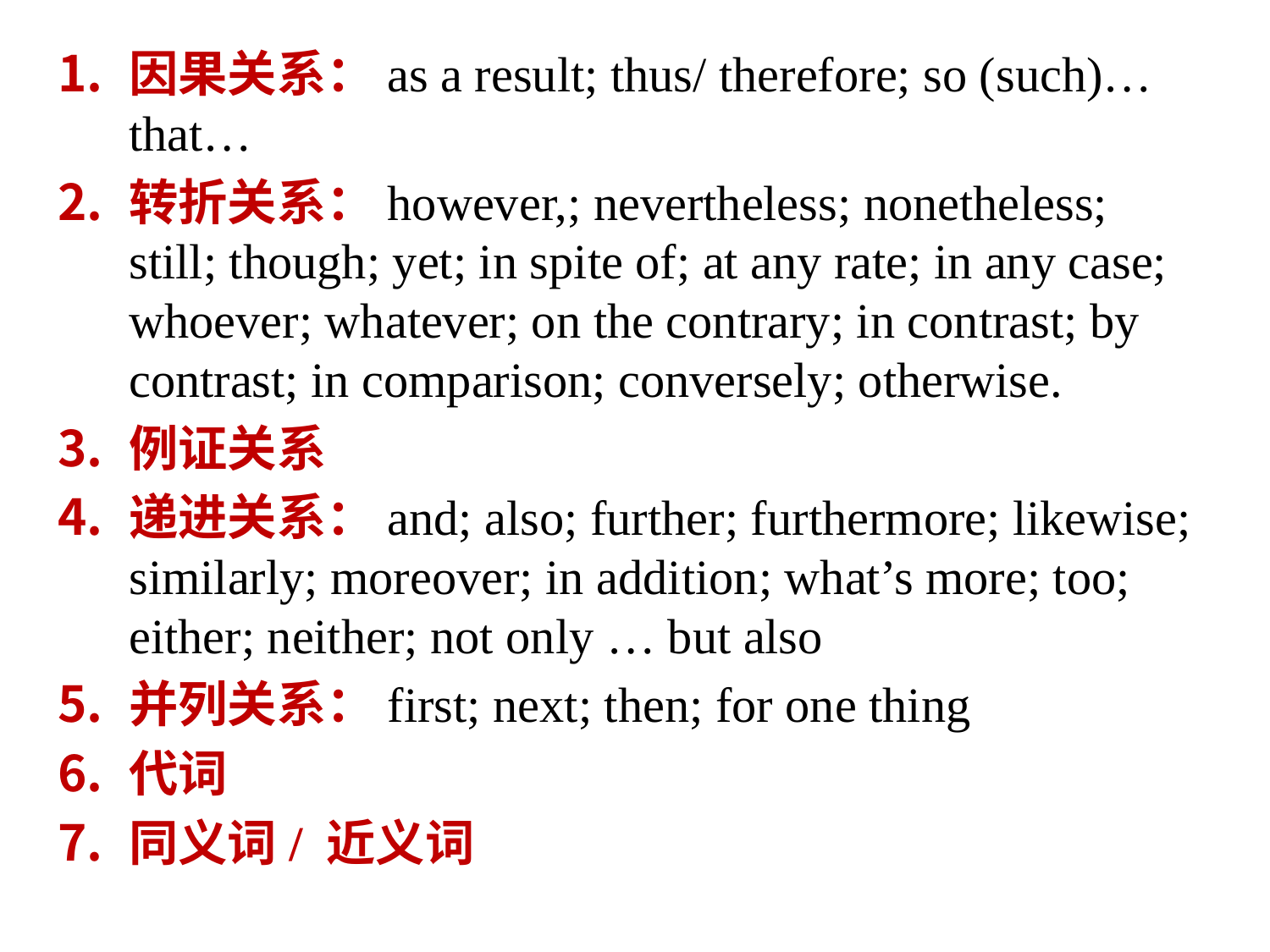

因果关系：as a result; thus/ therefore; so (such)… that…
转折关系：however,; nevertheless; nonetheless; still; though; yet; in spite of; at any rate; in any case; whoever; whatever; on the contrary; in contrast; by contrast; in comparison; conversely; otherwise.
例证关系
递进关系：and; also; further; furthermore; likewise; similarly; moreover; in addition; what’s more; too; either; neither; not only … but also
并列关系：first; next; then; for one thing
代词
同义词/ 近义词